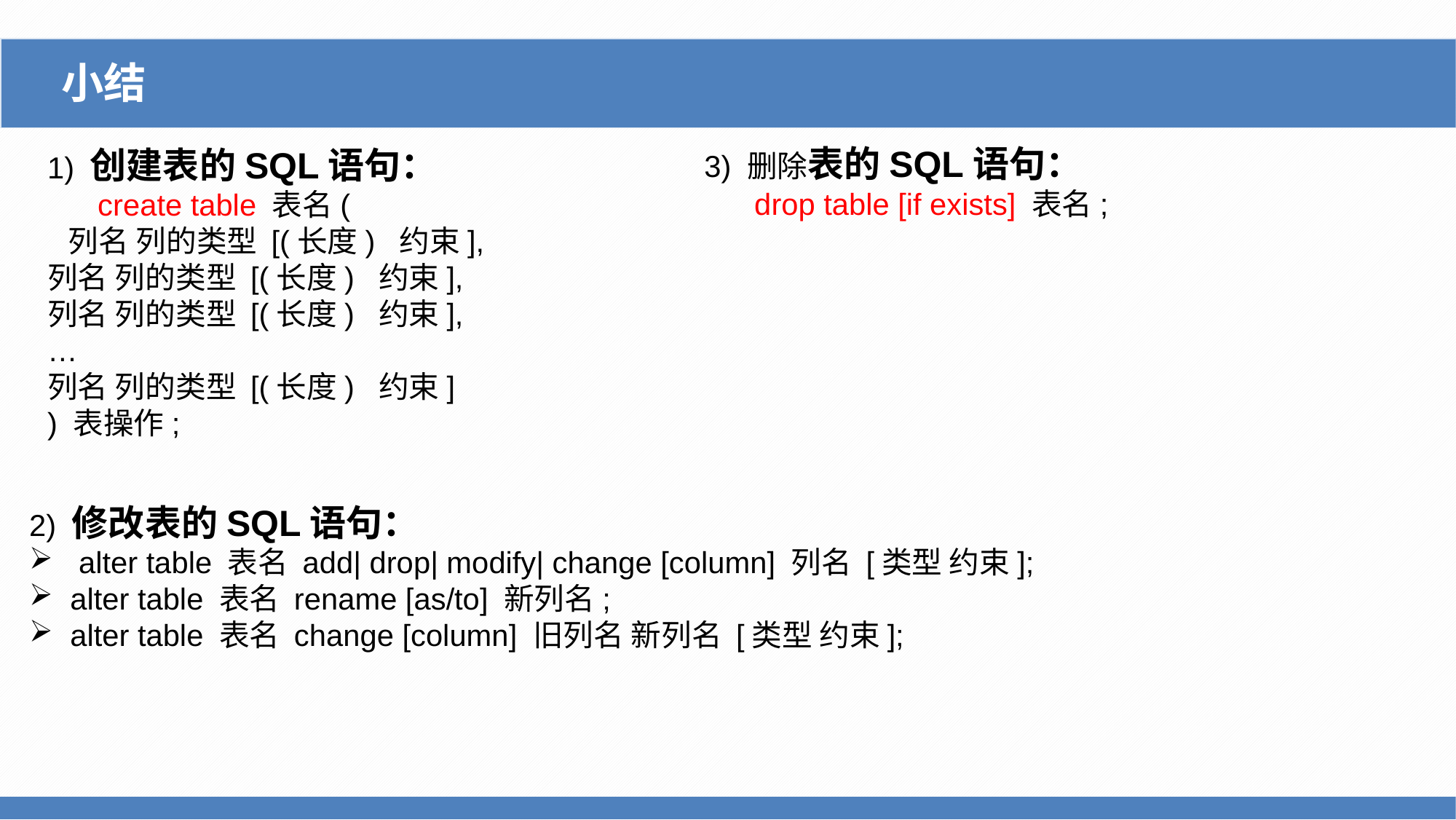

小结
3) 删除表的SQL语句：
      drop table [if exists] 表名;
1) 创建表的SQL语句：
      create table 表名(
  列名 列的类型 [(长度)  约束],
列名 列的类型 [(长度)  约束],
列名 列的类型 [(长度)  约束],
…
列名 列的类型 [(长度)  约束]
) 表操作;
2) 修改表的SQL语句：
 alter table 表名 add| drop| modify| change [column] 列名 [类型 约束];
alter table 表名 rename [as/to] 新列名;
alter table 表名 change [column] 旧列名 新列名 [类型 约束];